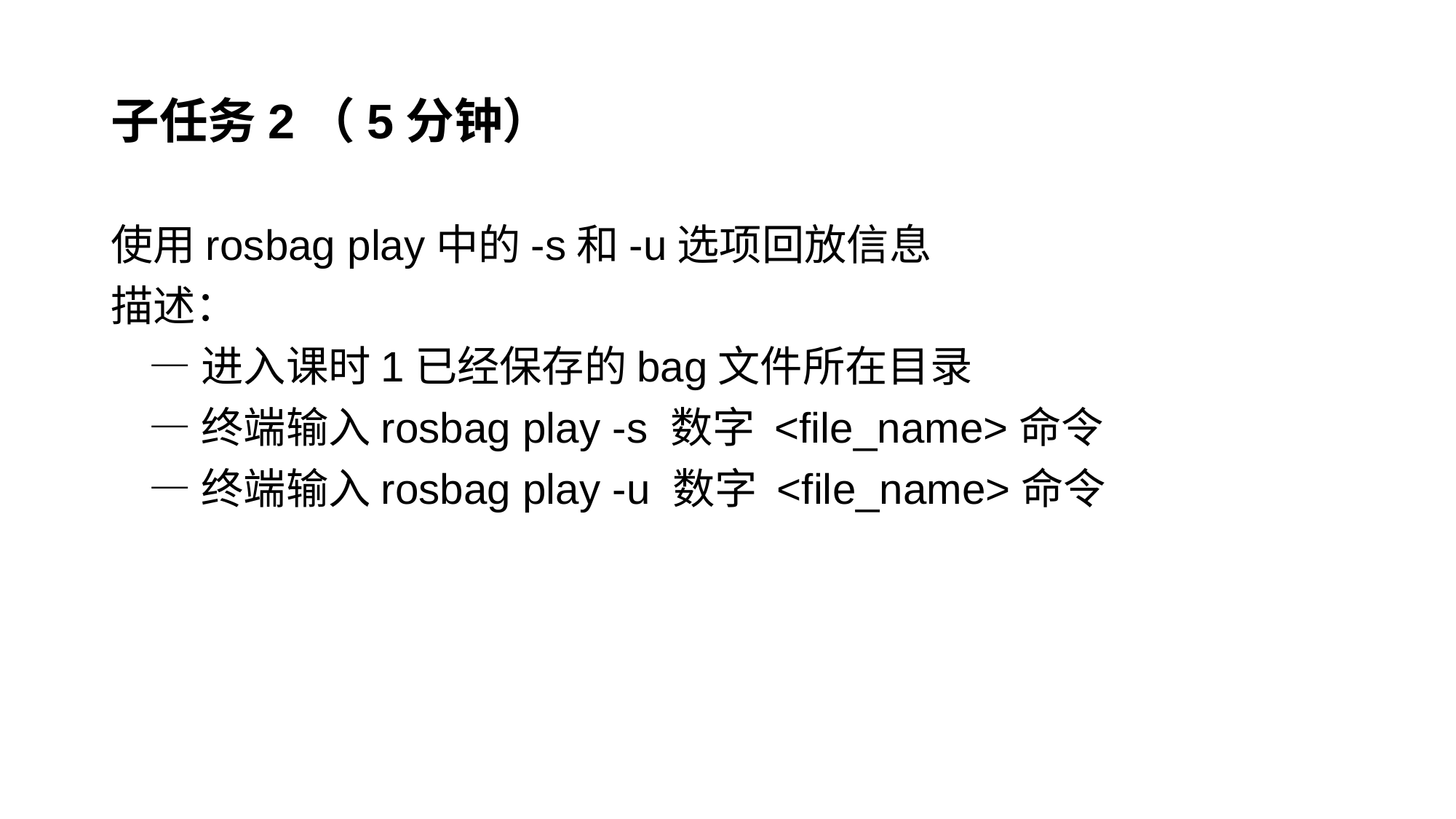

# 子任务2（5分钟）
使用rosbag play中的-s和-u选项回放信息
描述：
    —进入课时1已经保存的bag文件所在目录
    —终端输入rosbag play -s 数字 <file_name>命令
    —终端输入rosbag play -u 数字 <file_name>命令